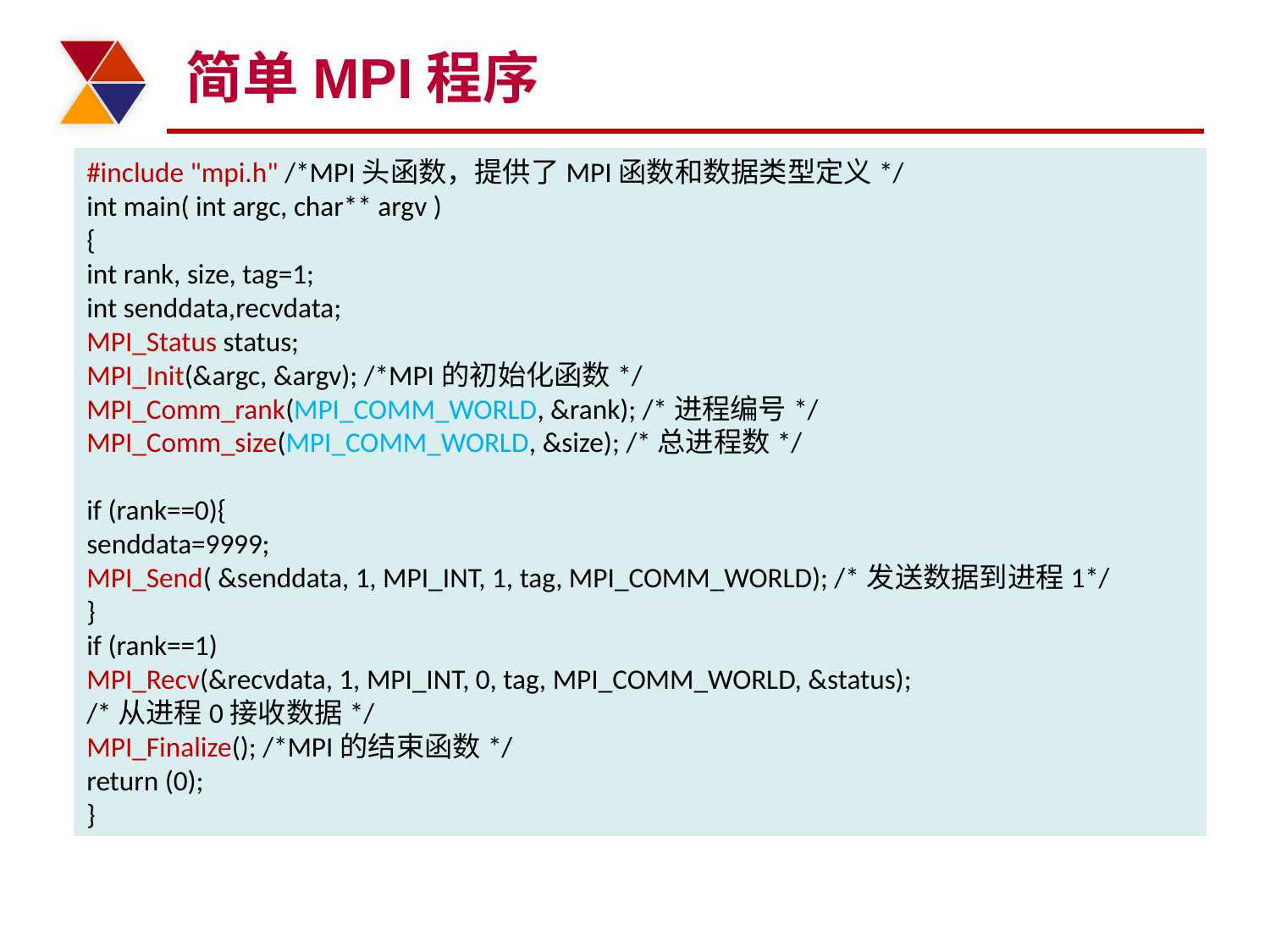

# 简单MPI程序
#include "mpi.h" /*MPI头函数，提供了MPI函数和数据类型定义*/
int main( int argc, char** argv )
{
int rank, size, tag=1;
int senddata,recvdata;
MPI_Status status;
MPI_Init(&argc, &argv); /*MPI的初始化函数*/
MPI_Comm_rank(MPI_COMM_WORLD, &rank); /*进程编号*/
MPI_Comm_size(MPI_COMM_WORLD, &size); /*总进程数*/

if (rank==0){
senddata=9999;
MPI_Send( &senddata, 1, MPI_INT, 1, tag, MPI_COMM_WORLD); /*发送数据到进程1*/
}
if (rank==1)
MPI_Recv(&recvdata, 1, MPI_INT, 0, tag, MPI_COMM_WORLD, &status);
/*从进程0接收数据*/
MPI_Finalize(); /*MPI的结束函数*/
return (0);
}